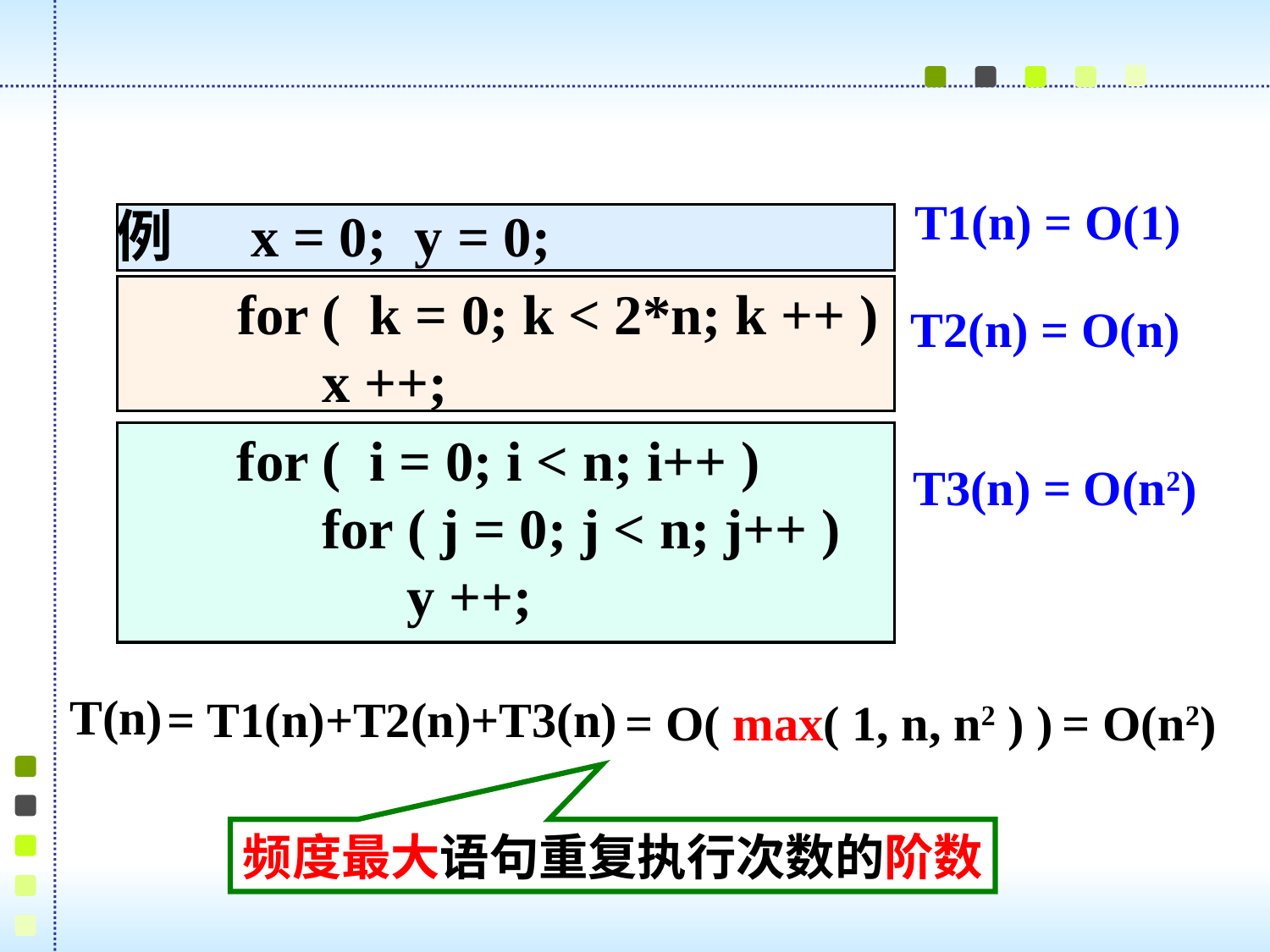

T1(n) = O(1)
例     x = 0;  y = 0;

for (  k = 0; k < 2*n; k ++ )
      x ++;
for (  i = 0; i < n; i++ )
      for ( j = 0; j < n; j++ )
            y ++;
T2(n) = O(n)
T3(n) = O(n2)
T(n)
= T1(n)+T2(n)+T3(n)
= O( max( 1, n, n2 ) )
= O(n2)
频度最大语句重复执行次数的阶数